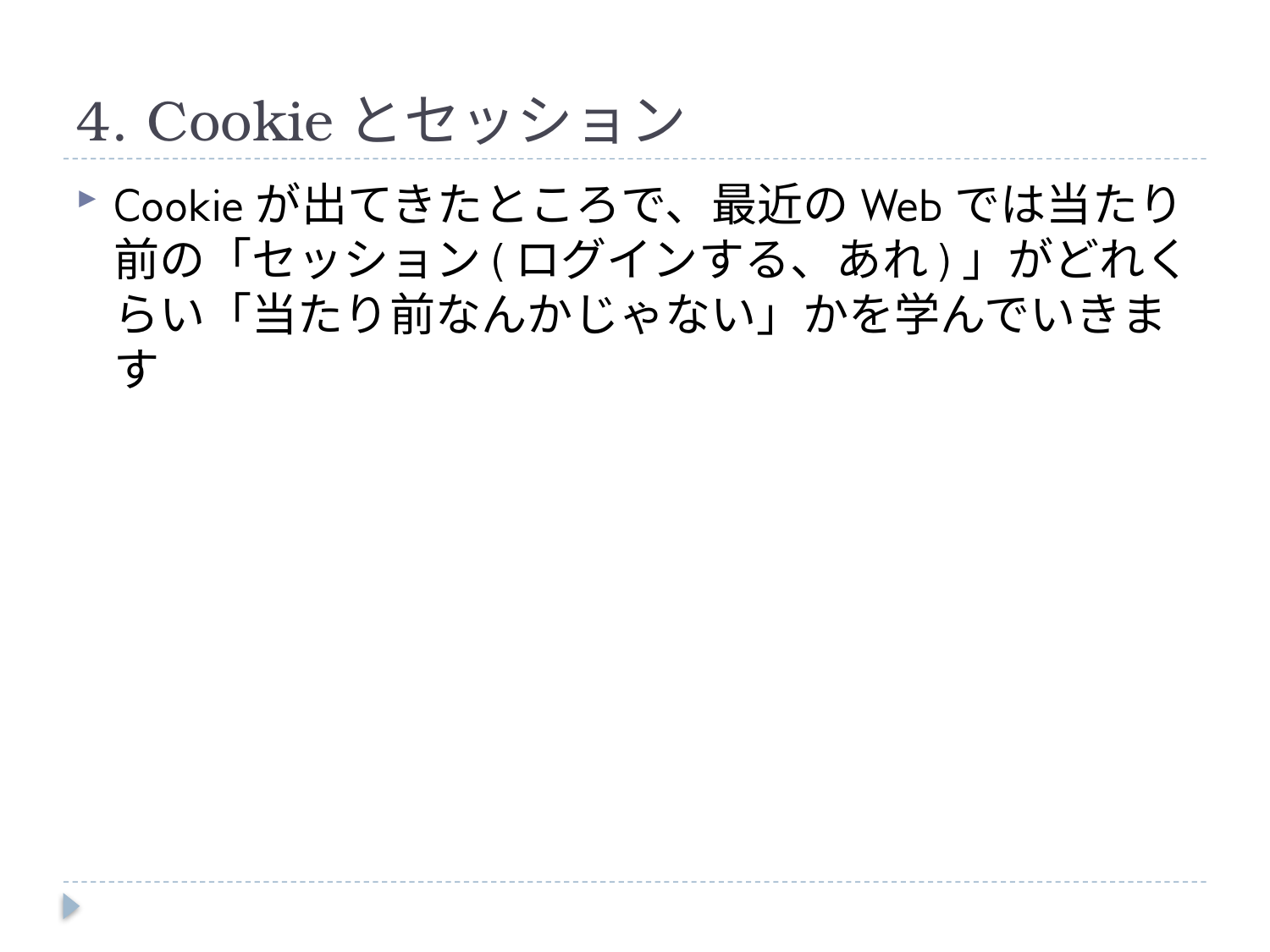

# 4. Cookieとセッション
Cookieが出てきたところで、最近のWebでは当たり前の「セッション(ログインする、あれ)」がどれくらい「当たり前なんかじゃない」かを学んでいきます